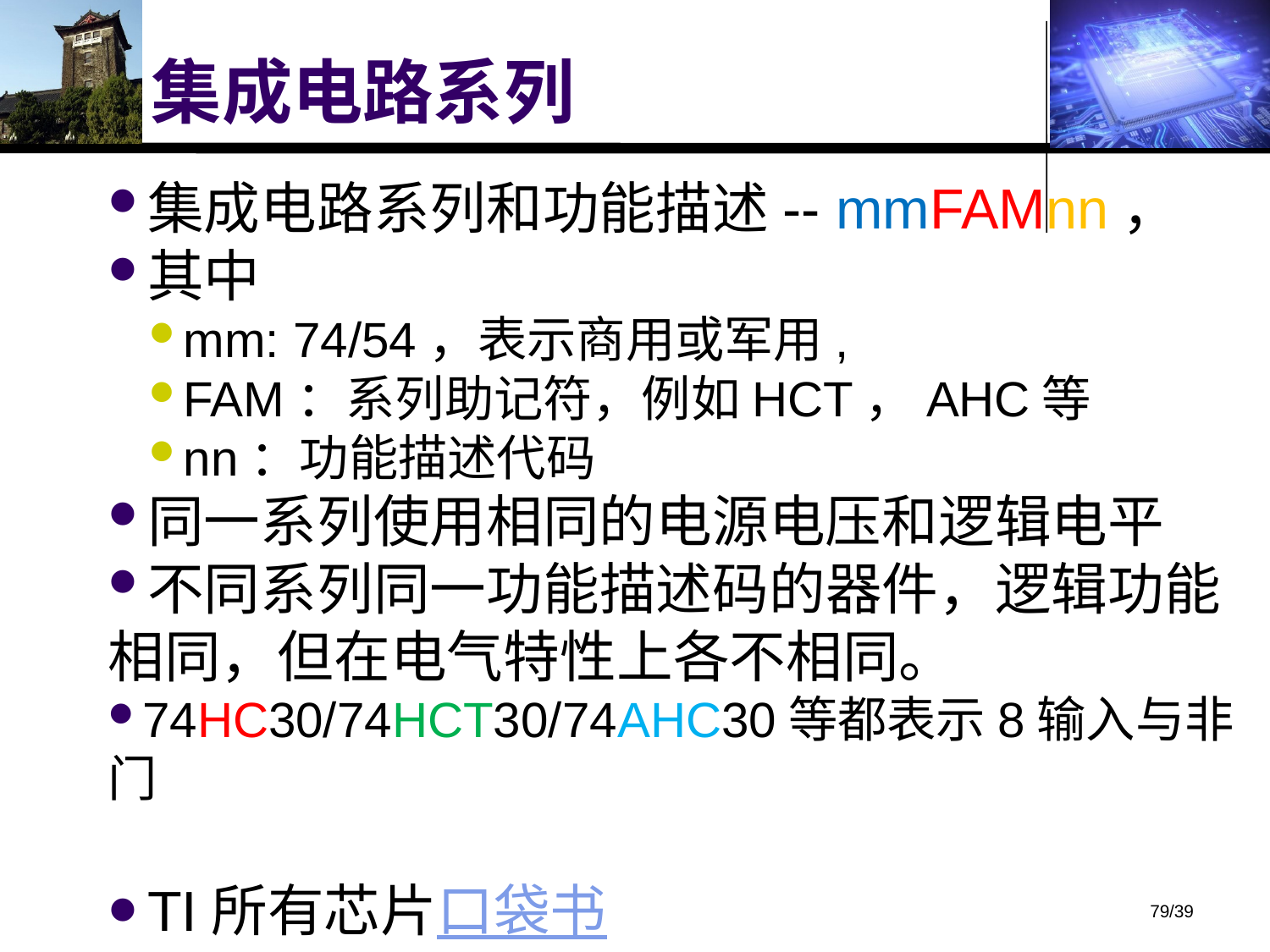

# 集成电路系列
集成电路系列和功能描述-- mmFAMnn，
其中
mm: 74/54，表示商用或军用,
FAM：系列助记符，例如HCT，AHC等
nn：功能描述代码
同一系列使用相同的电源电压和逻辑电平
不同系列同一功能描述码的器件，逻辑功能相同，但在电气特性上各不相同。
74HC30/74HCT30/74AHC30等都表示8输入与非门

TI所有芯片口袋书

79/39